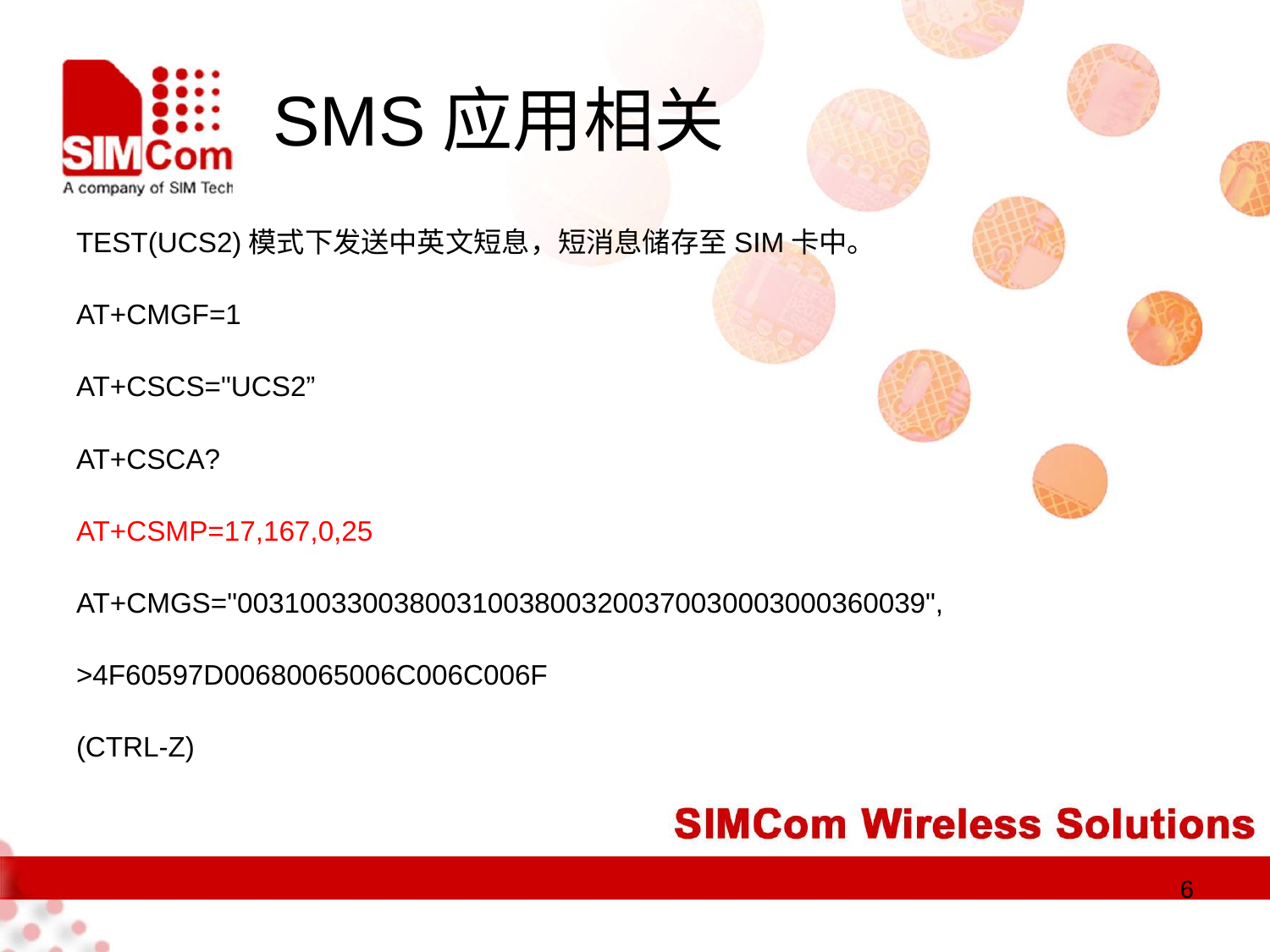

# SMS应用相关
TEST(UCS2)模式下发送中英文短息，短消息储存至SIM卡中。

AT+CMGF=1

AT+CSCS="UCS2”

AT+CSCA?

AT+CSMP=17,167,0,25

AT+CMGS="00310033003800310038003200370030003000360039",

>4F60597D00680065006C006C006F

(CTRL-Z)
6